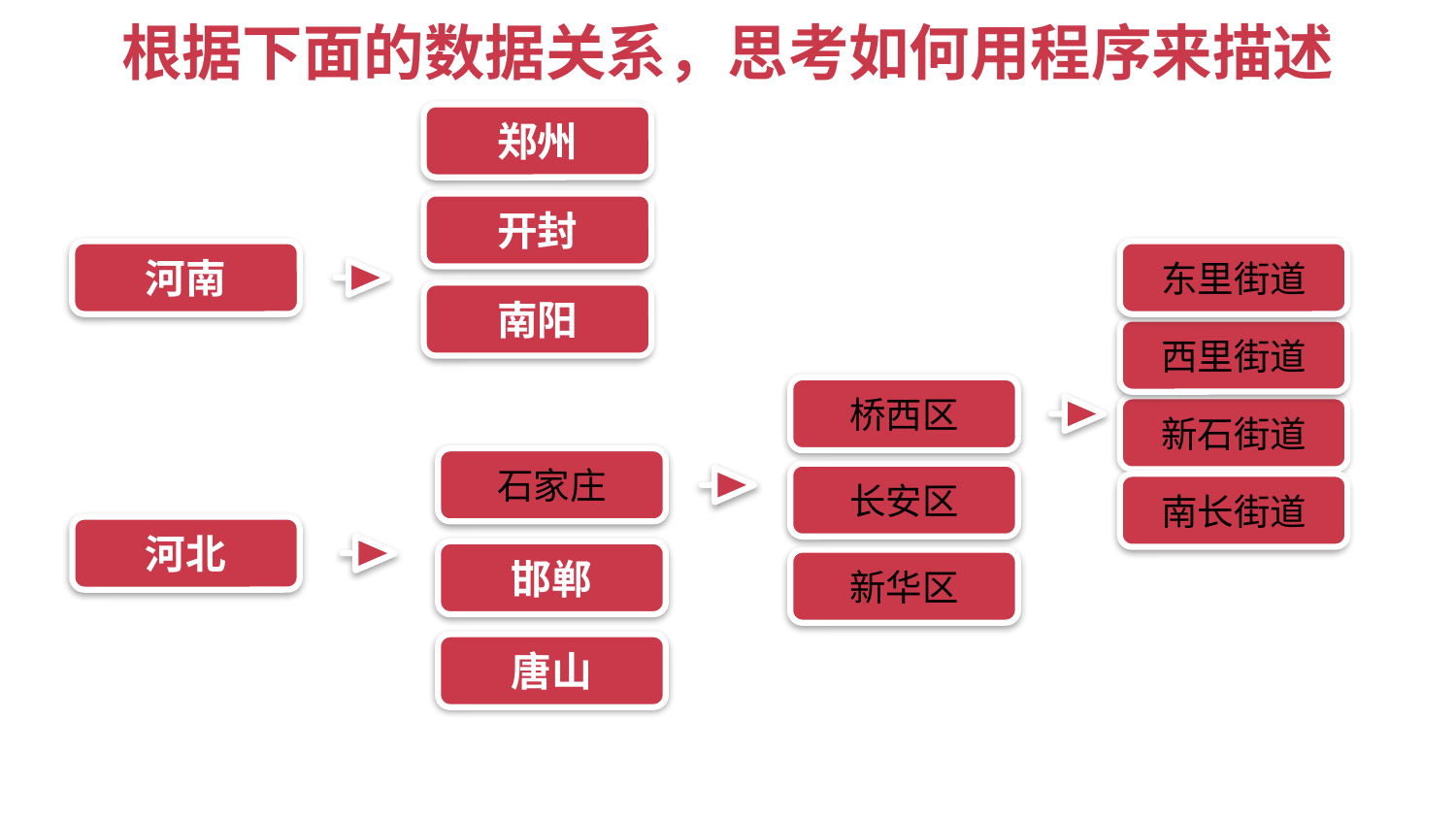

根据下面的数据关系，思考如何用程序来描述

郑州

开封

河南
东里街道

南阳
西里街道
桥西区

新石街道
石家庄

长安区
南长街道

河北

邯郸
新华区

唐山